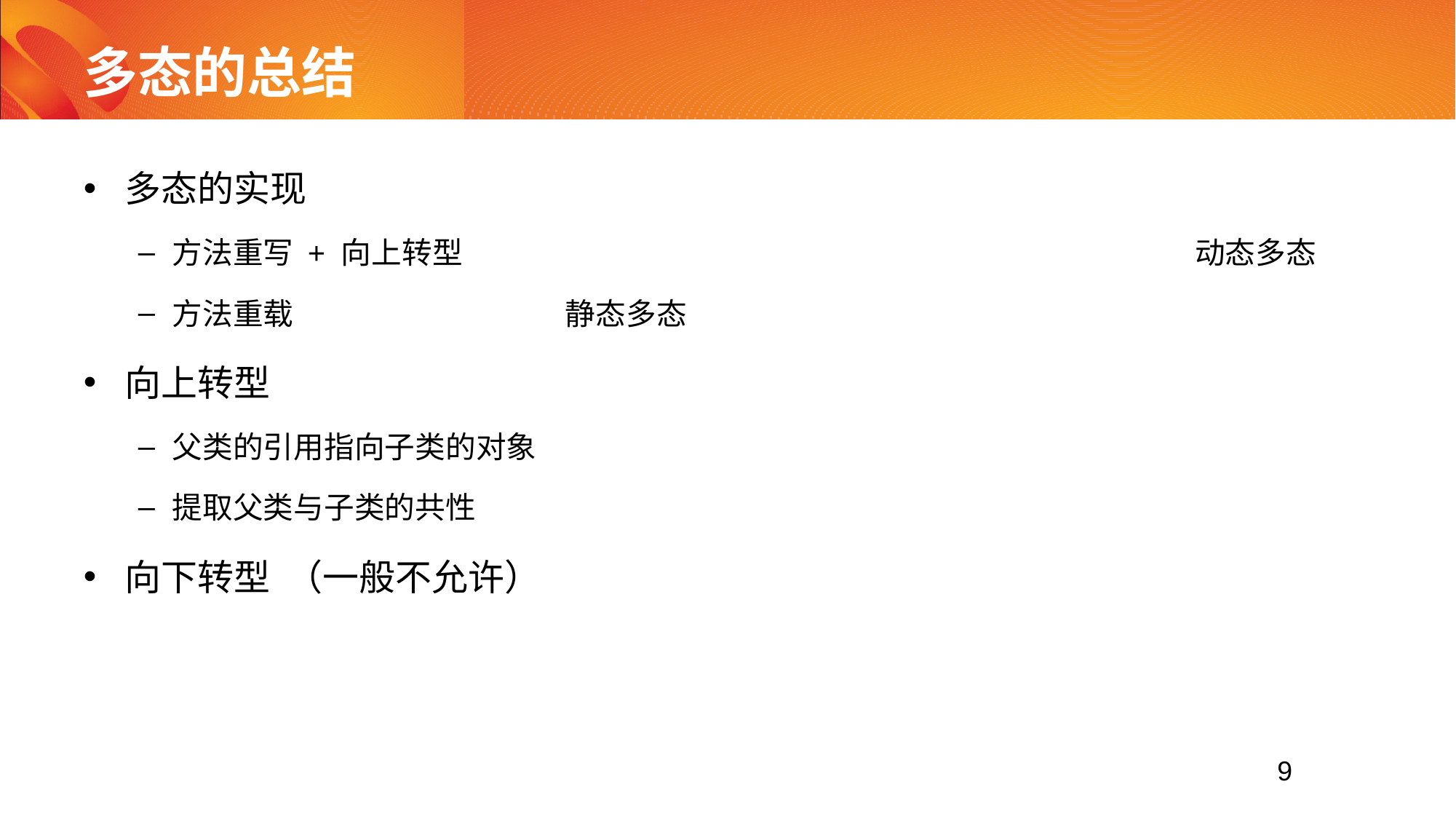

# 多态的总结
多态的实现
方法重写 + 向上转型					 		      动态多态
方法重载	                          静态多态
向上转型
父类的引用指向子类的对象
提取父类与子类的共性
向下转型  （一般不允许）